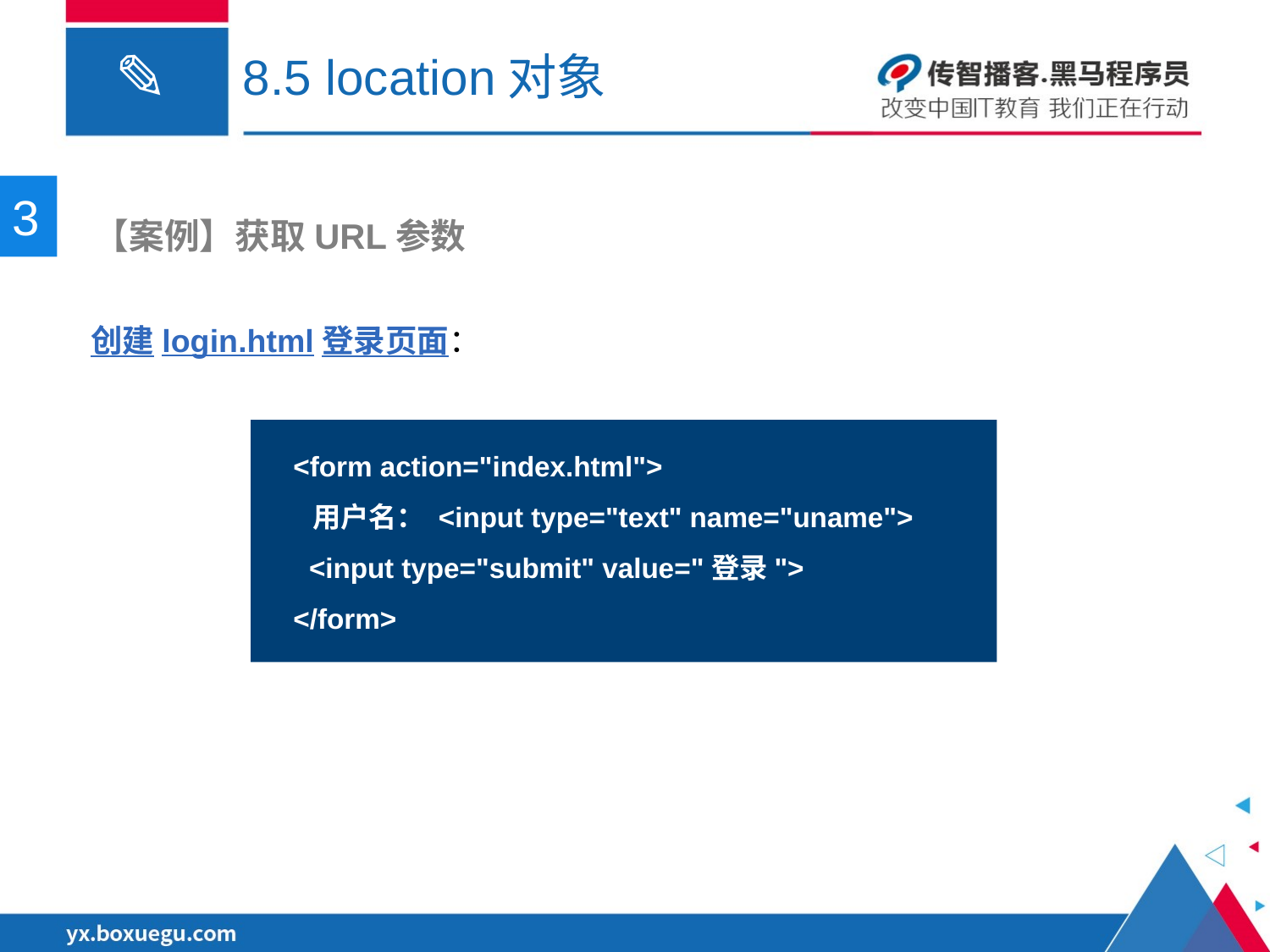

# 8.5 location对象

3
  【案例】获取URL参数
创建login.html登录页面：

<form action="index.html">
  用户名： <input type="text" name="uname">
  <input type="submit" value="登录">
</form>